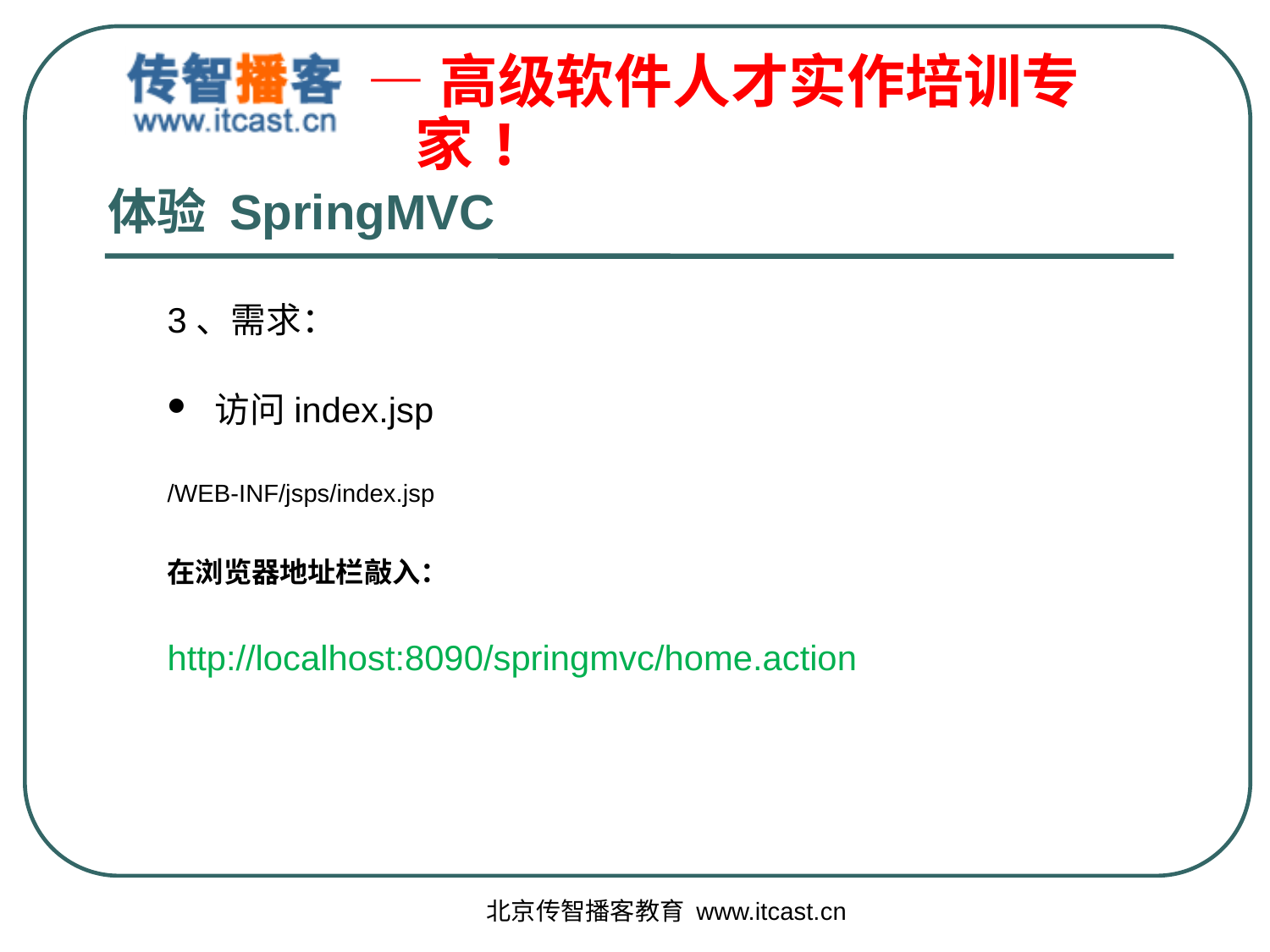

# 体验 SpringMVC
3、需求：

访问index.jsp

/WEB-INF/jsps/index.jsp

在浏览器地址栏敲入：

http://localhost:8090/springmvc/home.action

北京传智播客教育 www.itcast.cn